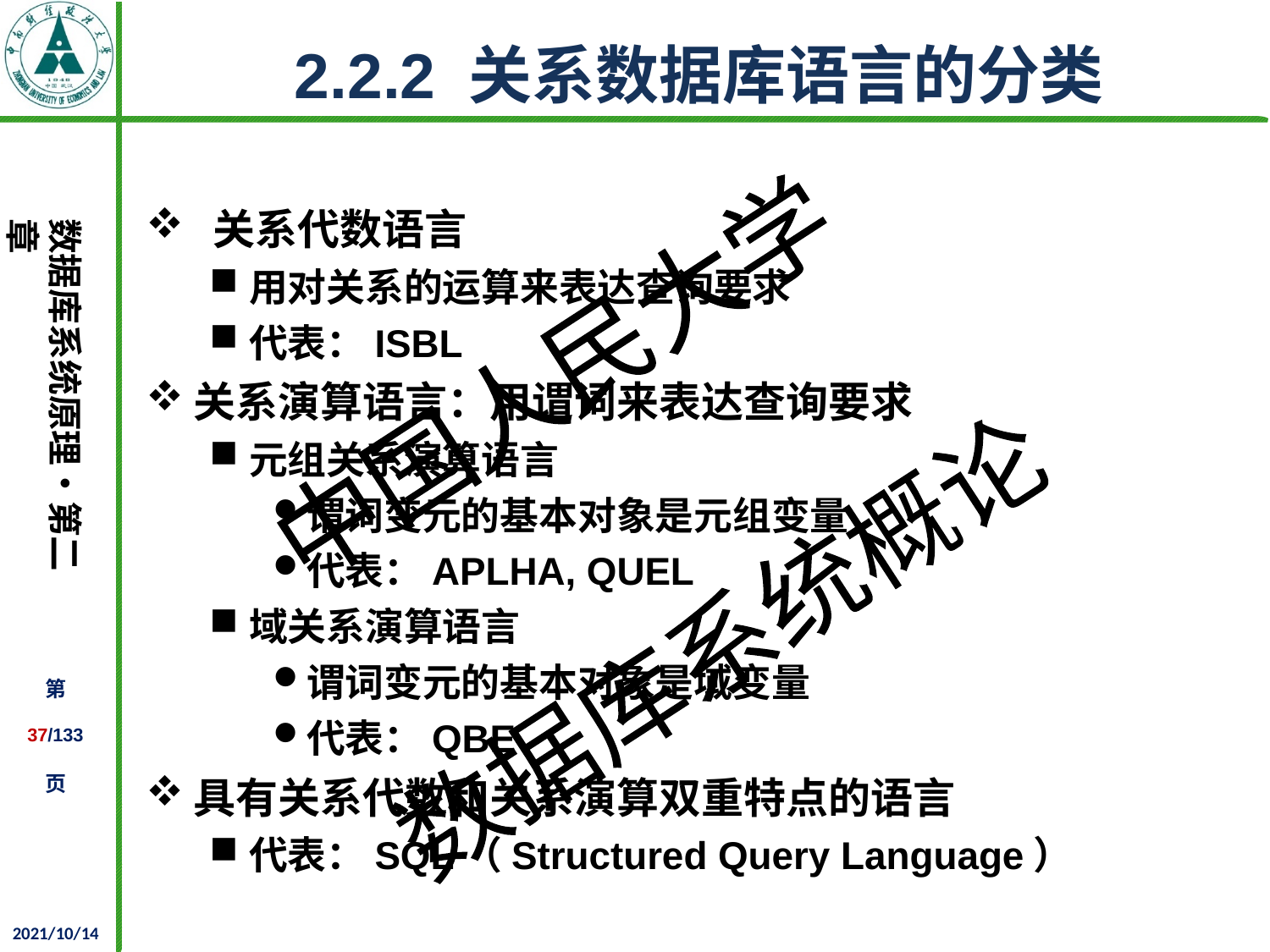

# 2.2.2 关系数据库语言的分类
 关系代数语言
用对关系的运算来表达查询要求
代表：ISBL
关系演算语言：用谓词来表达查询要求
元组关系演算语言
谓词变元的基本对象是元组变量
代表：APLHA, QUEL
域关系演算语言
谓词变元的基本对象是域变量
代表：QBE
具有关系代数和关系演算双重特点的语言
代表：SQL（Structured Query Language）
2021/10/14